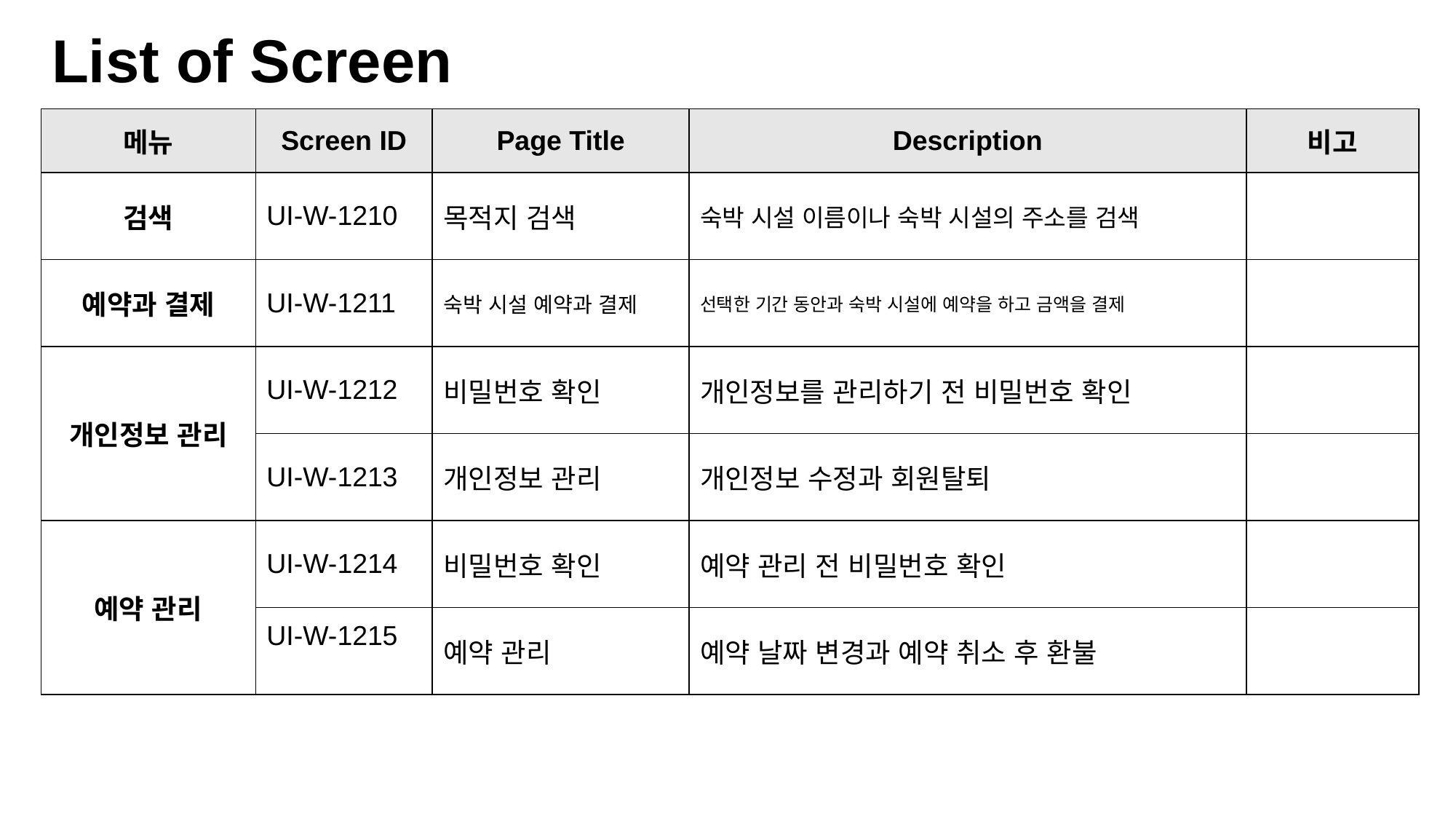

List of Screen
| 메뉴 | Screen ID | Page Title | Description | 비고 |
| --- | --- | --- | --- | --- |
| 검색 | UI-W-1210 | 목적지 검색 | 숙박 시설 이름이나 숙박 시설의 주소를 검색 |  |
| 예약과 결제 | UI-W-1211 | 숙박 시설 예약과 결제 | 선택한 기간 동안과 숙박 시설에 예약을 하고 금액을 결제 |  |
| 개인정보 관리 | UI-W-1212 | 비밀번호 확인 | 개인정보를 관리하기 전 비밀번호 확인 |  |
|  | UI-W-1213 | 개인정보 관리 | 개인정보 수정과 회원탈퇴 |  |
| 예약 관리 | UI-W-1214 | 비밀번호 확인 | 예약 관리 전 비밀번호 확인 |  |
|  | UI-W-1215 | 예약 관리 | 예약 날짜 변경과 예약 취소 후 환불 |  |